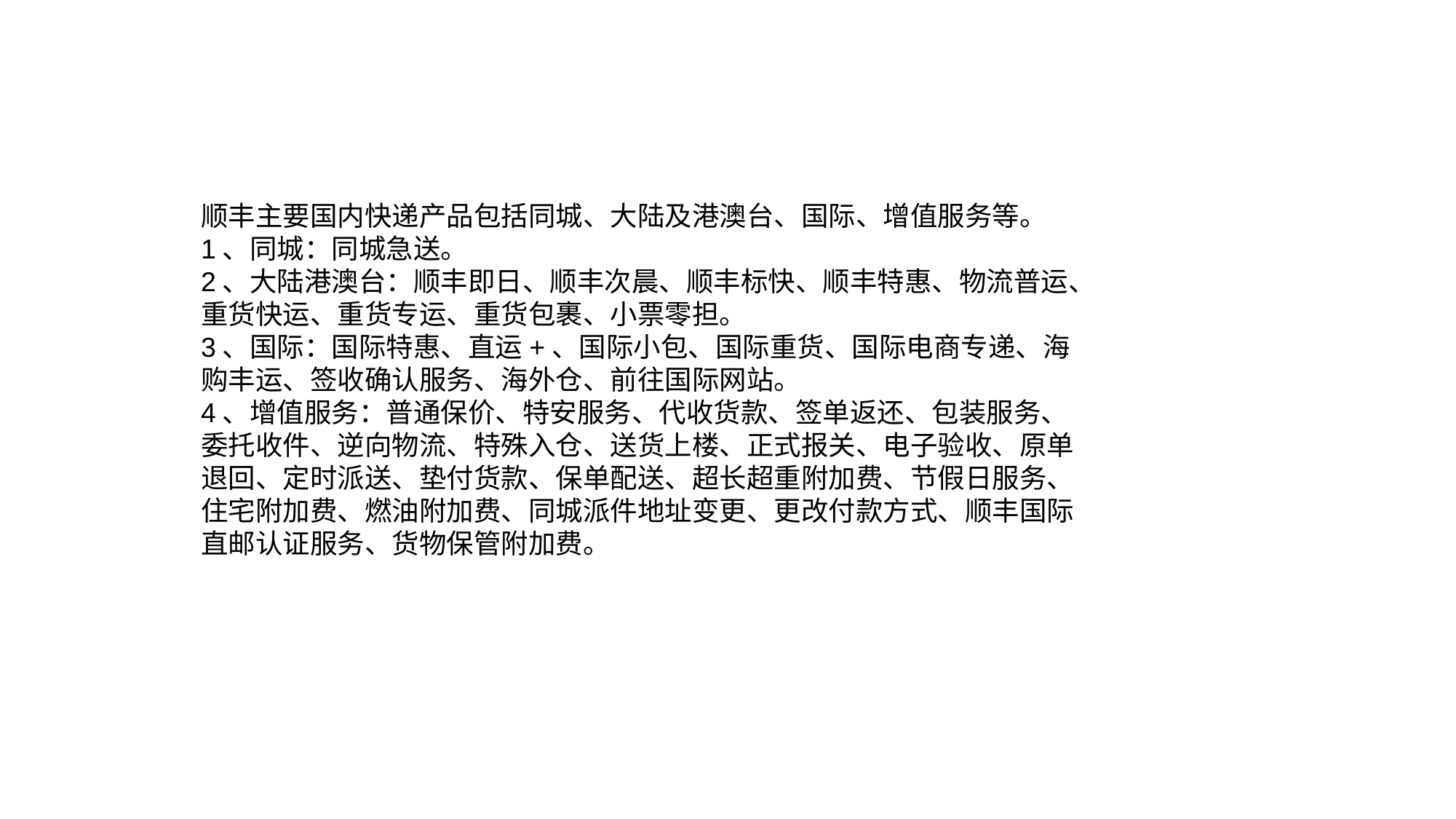

顺丰主要国内快递产品包括同城、大陆及港澳台、国际、增值服务等。
1、同城：同城急送。
2、大陆港澳台：顺丰即日、顺丰次晨、顺丰标快、顺丰特惠、物流普运、重货快运、重货专运、重货包裹、小票零担。
3、国际：国际特惠、直运+、国际小包、国际重货、国际电商专递、海购丰运、签收确认服务、海外仓、前往国际网站。
4、增值服务：普通保价、特安服务、代收货款、签单返还、包装服务、委托收件、逆向物流、特殊入仓、送货上楼、正式报关、电子验收、原单退回、定时派送、垫付货款、保单配送、超长超重附加费、节假日服务、住宅附加费、燃油附加费、同城派件地址变更、更改付款方式、顺丰国际直邮认证服务、货物保管附加费。